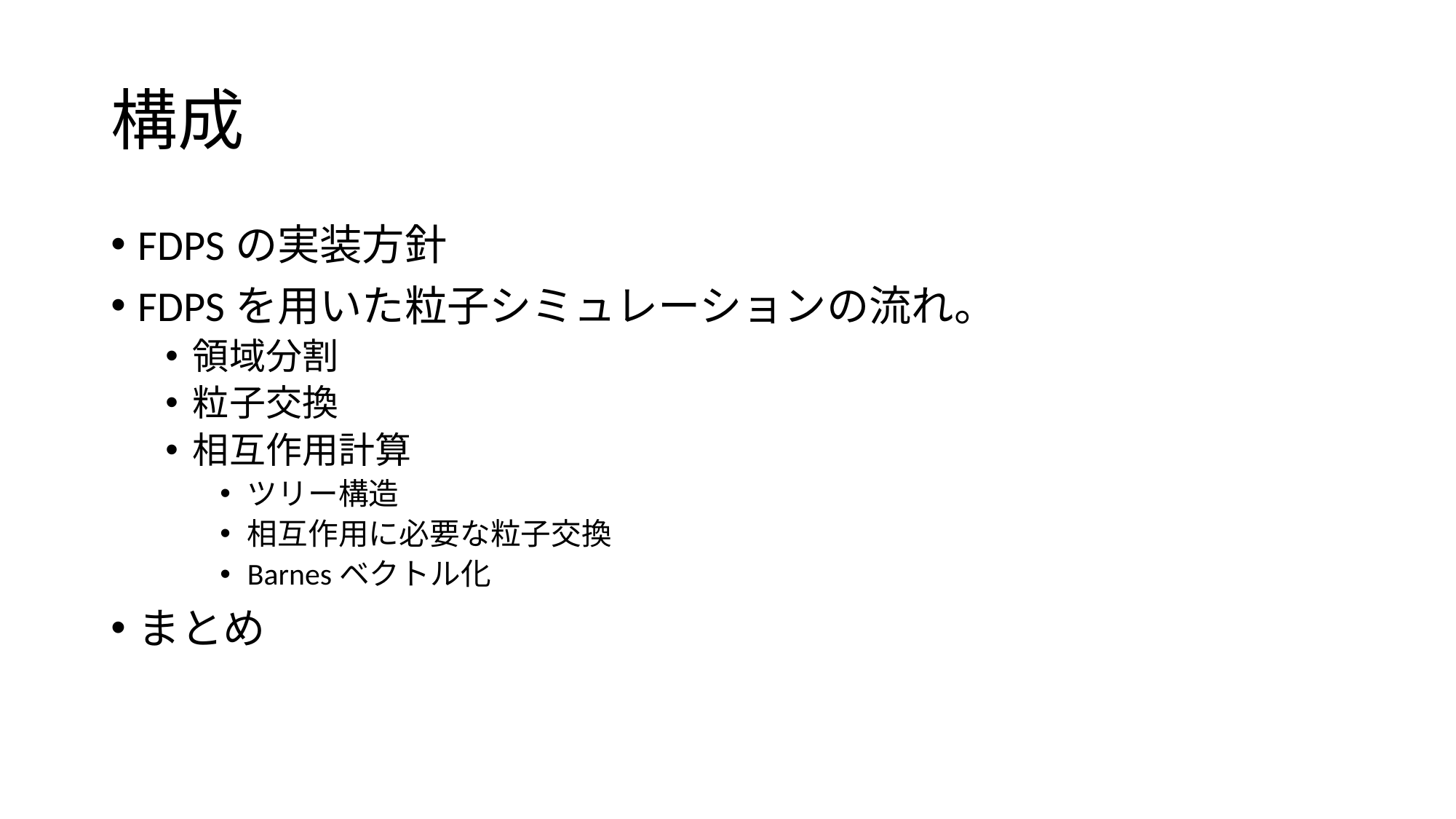

# 構成
FDPSの実装方針
FDPSを用いた粒子シミュレーションの流れ。
領域分割
粒子交換
相互作用計算
ツリー構造
相互作用に必要な粒子交換
Barnesベクトル化
まとめ